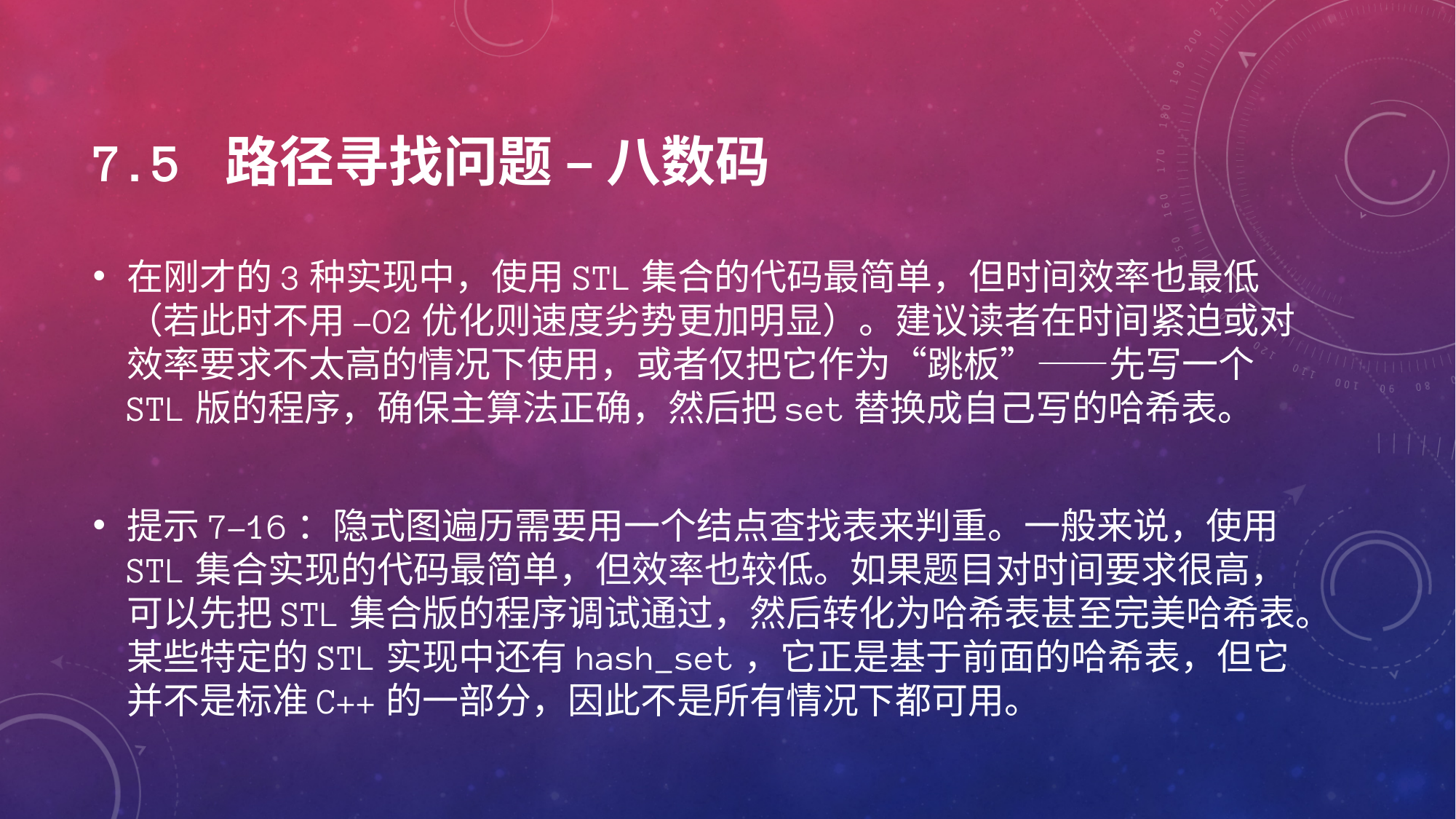

# 7.5 路径寻找问题 – 八数码
在刚才的3种实现中，使用STL集合的代码最简单，但时间效率也最低（若此时不用-O2优化则速度劣势更加明显）。建议读者在时间紧迫或对效率要求不太高的情况下使用，或者仅把它作为“跳板”——先写一个STL版的程序，确保主算法正确，然后把set替换成自己写的哈希表。

提示7-16：隐式图遍历需要用一个结点查找表来判重。一般来说，使用STL集合实现的代码最简单，但效率也较低。如果题目对时间要求很高，可以先把STL集合版的程序调试通过，然后转化为哈希表甚至完美哈希表。某些特定的STL实现中还有hash_set，它正是基于前面的哈希表，但它并不是标准C++的一部分，因此不是所有情况下都可用。